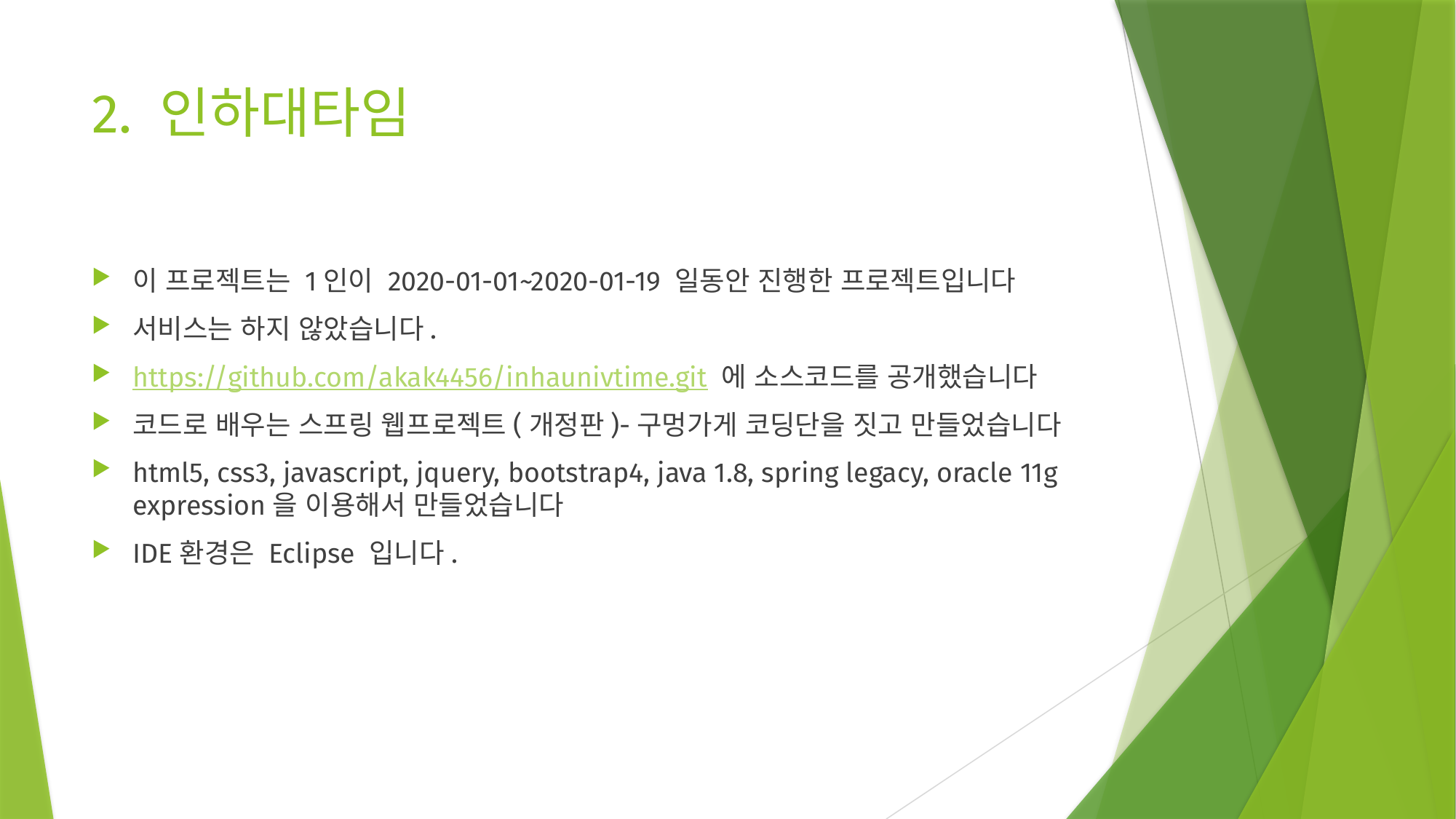

# 2. 인하대타임
이 프로젝트는 1인이 2020-01-01~2020-01-19 일동안 진행한 프로젝트입니다
서비스는 하지 않았습니다.
https://github.com/akak4456/inhaunivtime.git 에 소스코드를 공개했습니다
코드로 배우는 스프링 웹프로젝트(개정판)-구멍가게 코딩단을 짓고 만들었습니다
html5, css3, javascript, jquery, bootstrap4, java 1.8, spring legacy, oracle 11g expression을 이용해서 만들었습니다
IDE환경은 Eclipse 입니다.